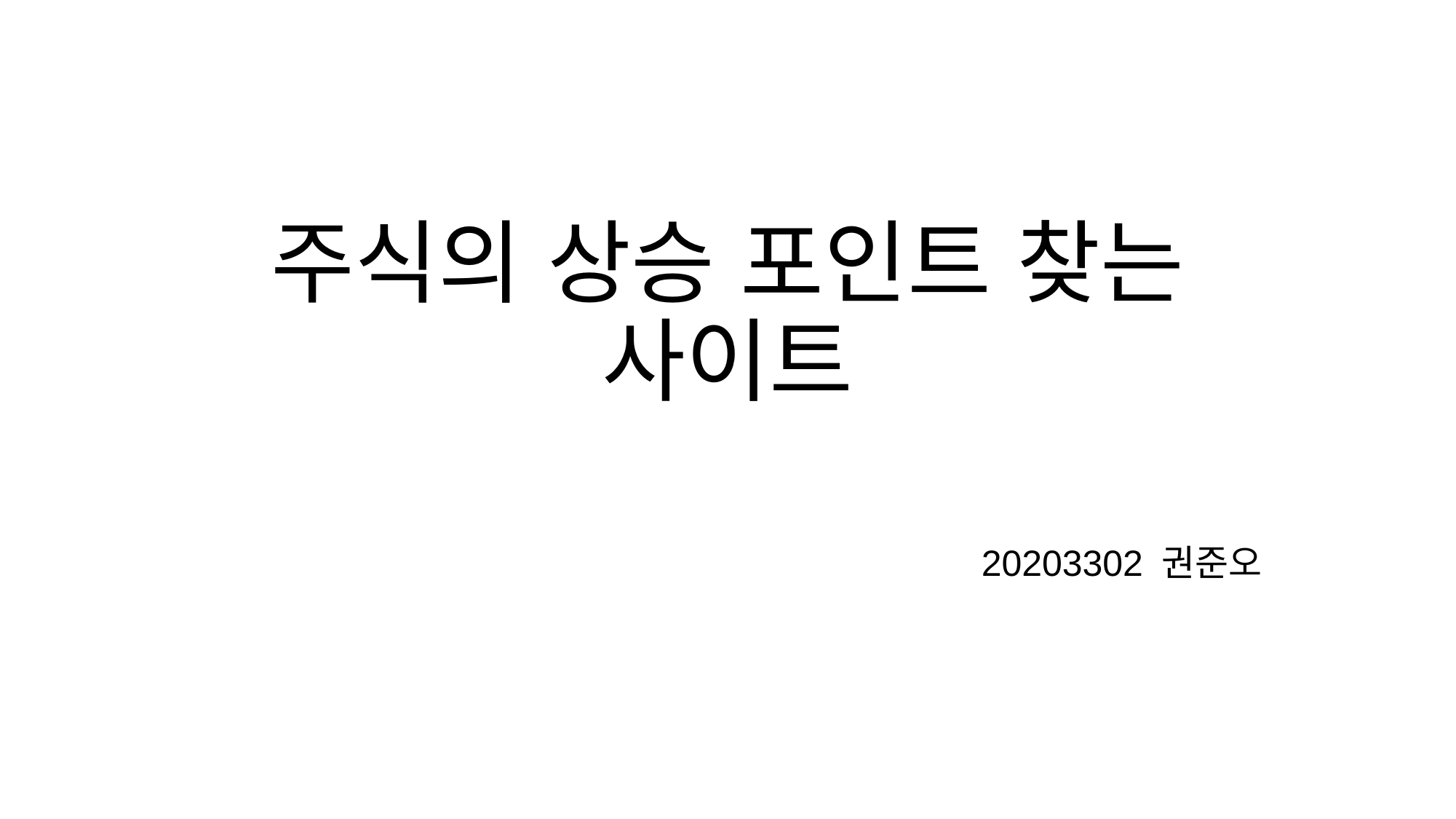

# 주식의 상승 포인트 찾는 사이트
20203302 권준오